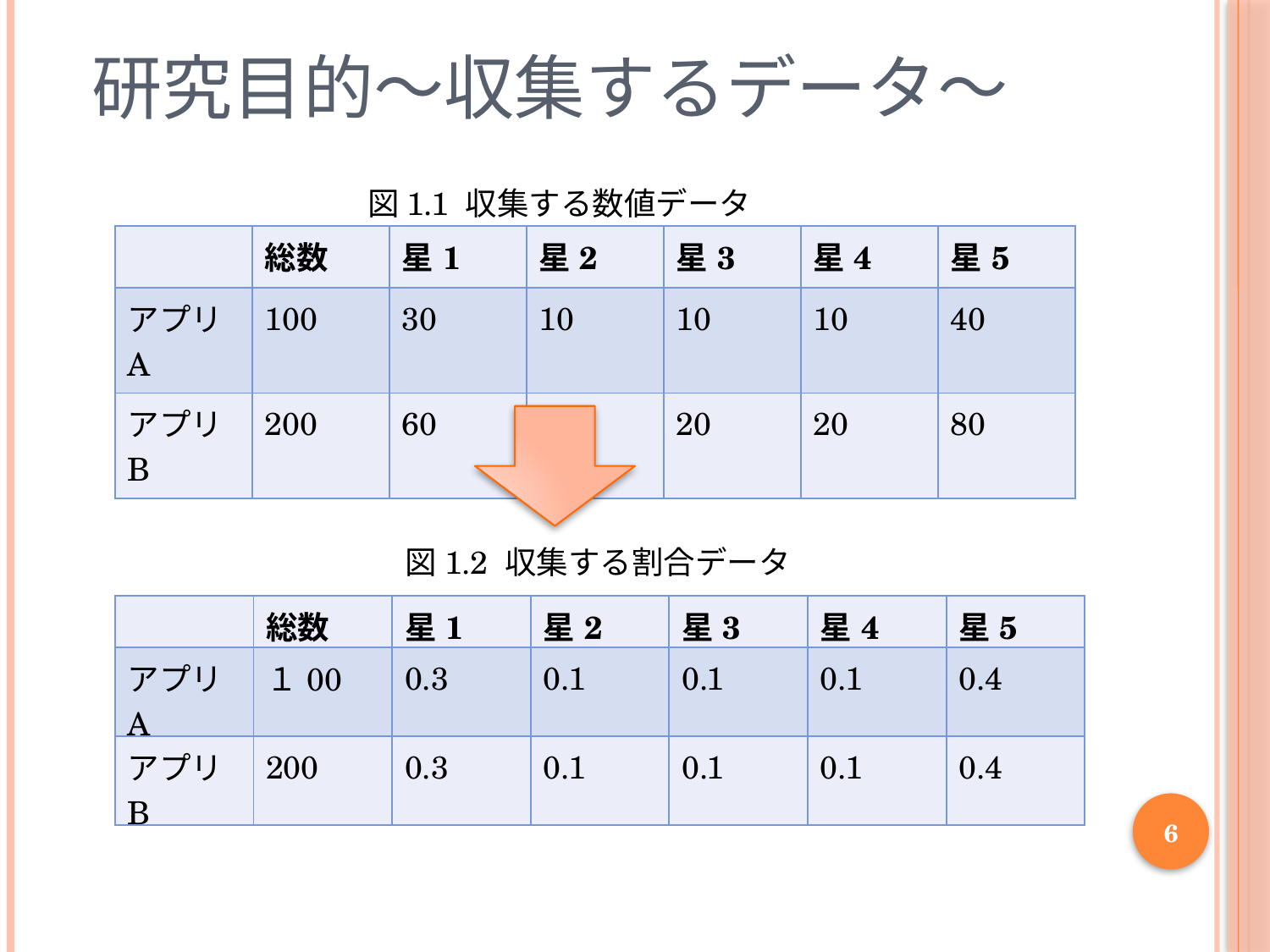

# 研究目的～収集するデータ～
図1.1 収集する数値データ
|  | 総数 | 星1 | 星2 | 星3 | 星4 | 星5 |
| --- | --- | --- | --- | --- | --- | --- |
| アプリA | 100 | 30 | 10 | 10 | 10 | 40 |
| アプリB | 200 | 60 | 20 | 20 | 20 | 80 |

図1.2 収集する割合データ
|  | 総数 | 星1 | 星2 | 星3 | 星4 | 星5 |
| --- | --- | --- | --- | --- | --- | --- |
| アプリA | １00 | 0.3 | 0.1 | 0.1 | 0.1 | 0.4 |
| アプリB | 200 | 0.3 | 0.1 | 0.1 | 0.1 | 0.4 |
6